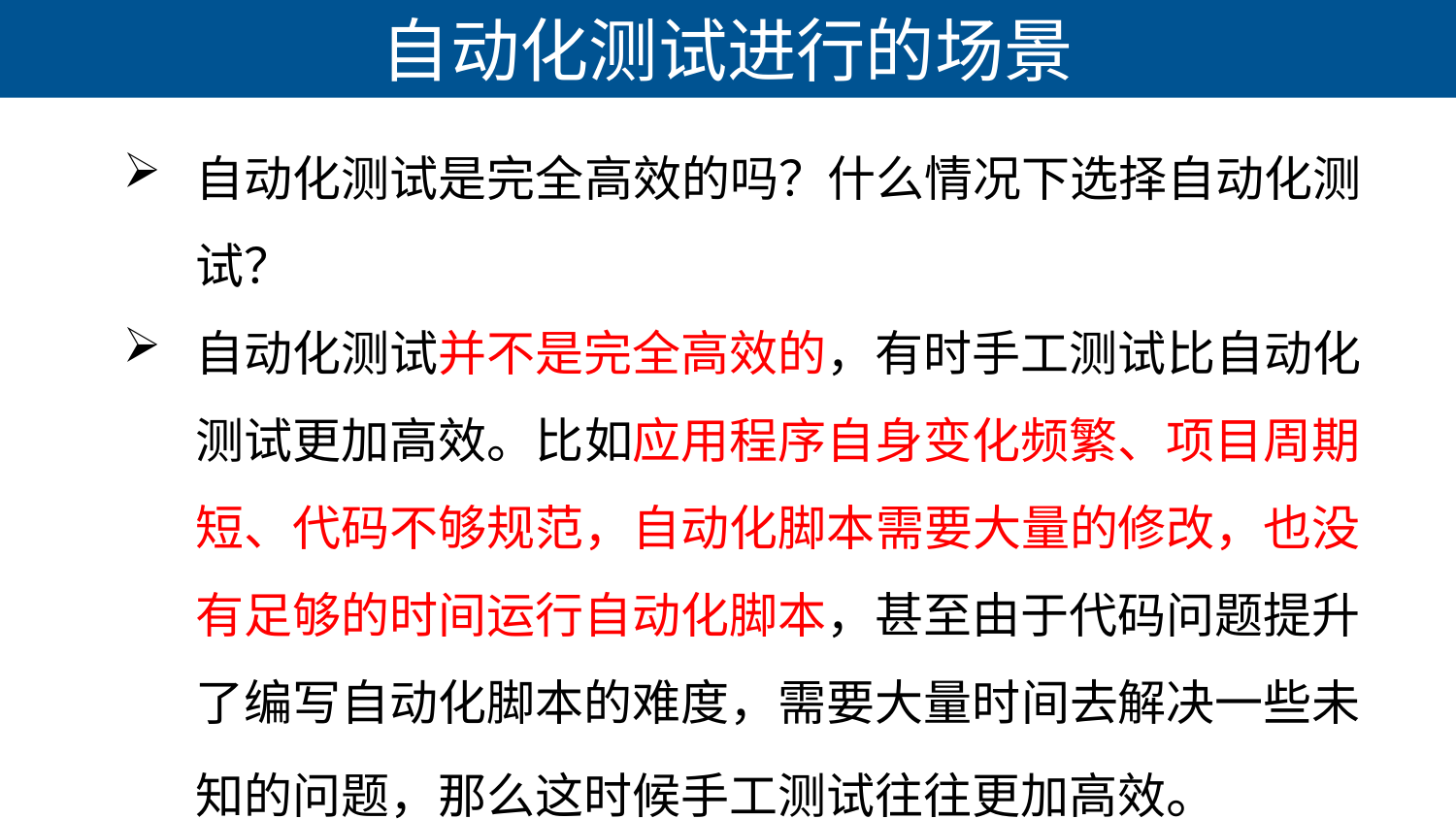

# 自动化测试进行的场景
自动化测试是完全高效的吗？什么情况下选择自动化测试？
自动化测试并不是完全高效的，有时手工测试比自动化测试更加高效。比如应用程序自身变化频繁、项目周期短、代码不够规范，自动化脚本需要大量的修改，也没有足够的时间运行自动化脚本，甚至由于代码问题提升了编写自动化脚本的难度，需要大量时间去解决一些未知的问题，那么这时候手工测试往往更加高效。